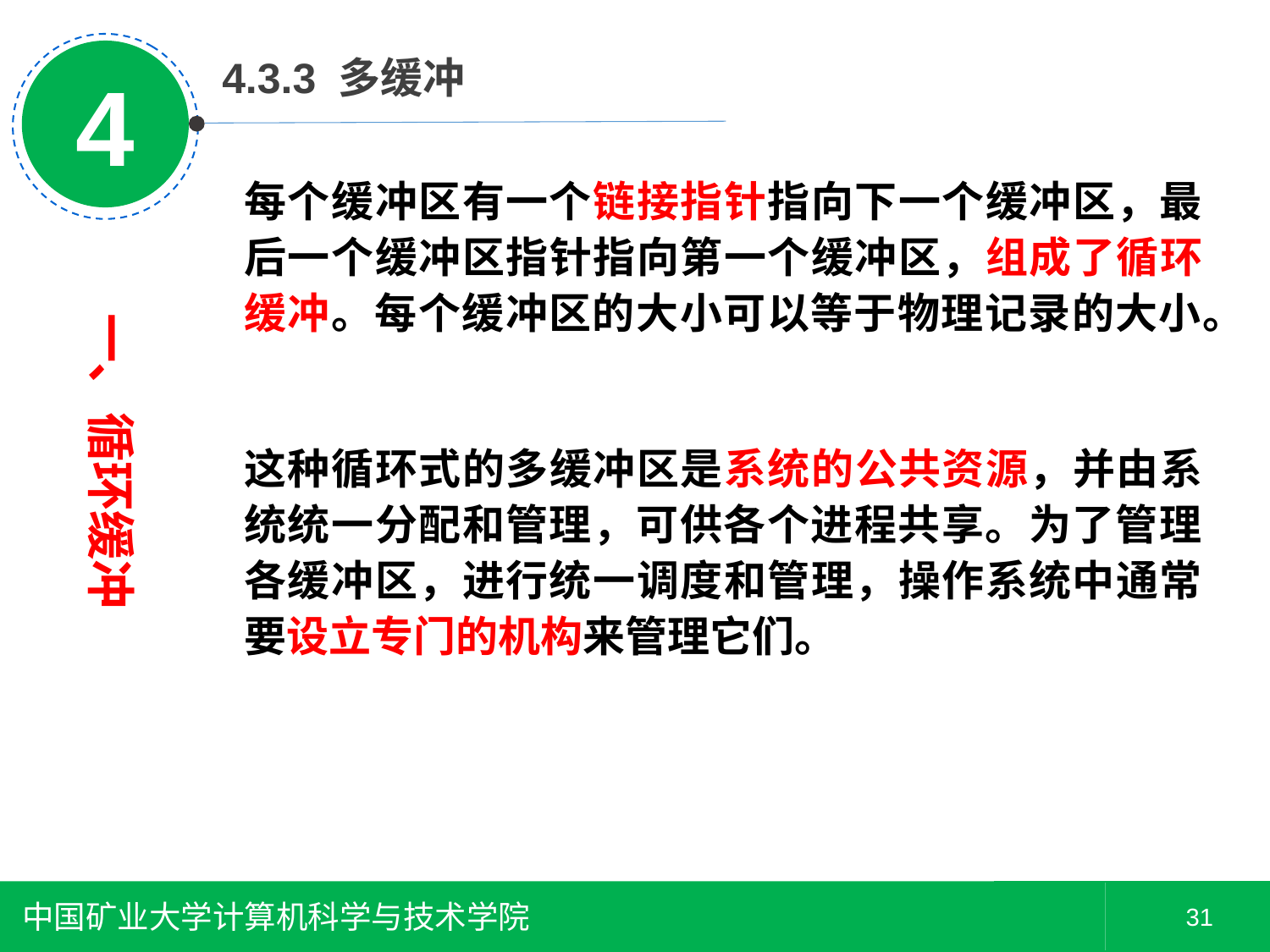

4
  4.3.3 多缓冲

每个缓冲区有一个链接指针指向下一个缓冲区，最后一个缓冲区指针指向第一个缓冲区，组成了循环缓冲。每个缓冲区的大小可以等于物理记录的大小。
一、循环缓冲
这种循环式的多缓冲区是系统的公共资源，并由系统统一分配和管理，可供各个进程共享。为了管理各缓冲区，进行统一调度和管理，操作系统中通常要设立专门的机构来管理它们。